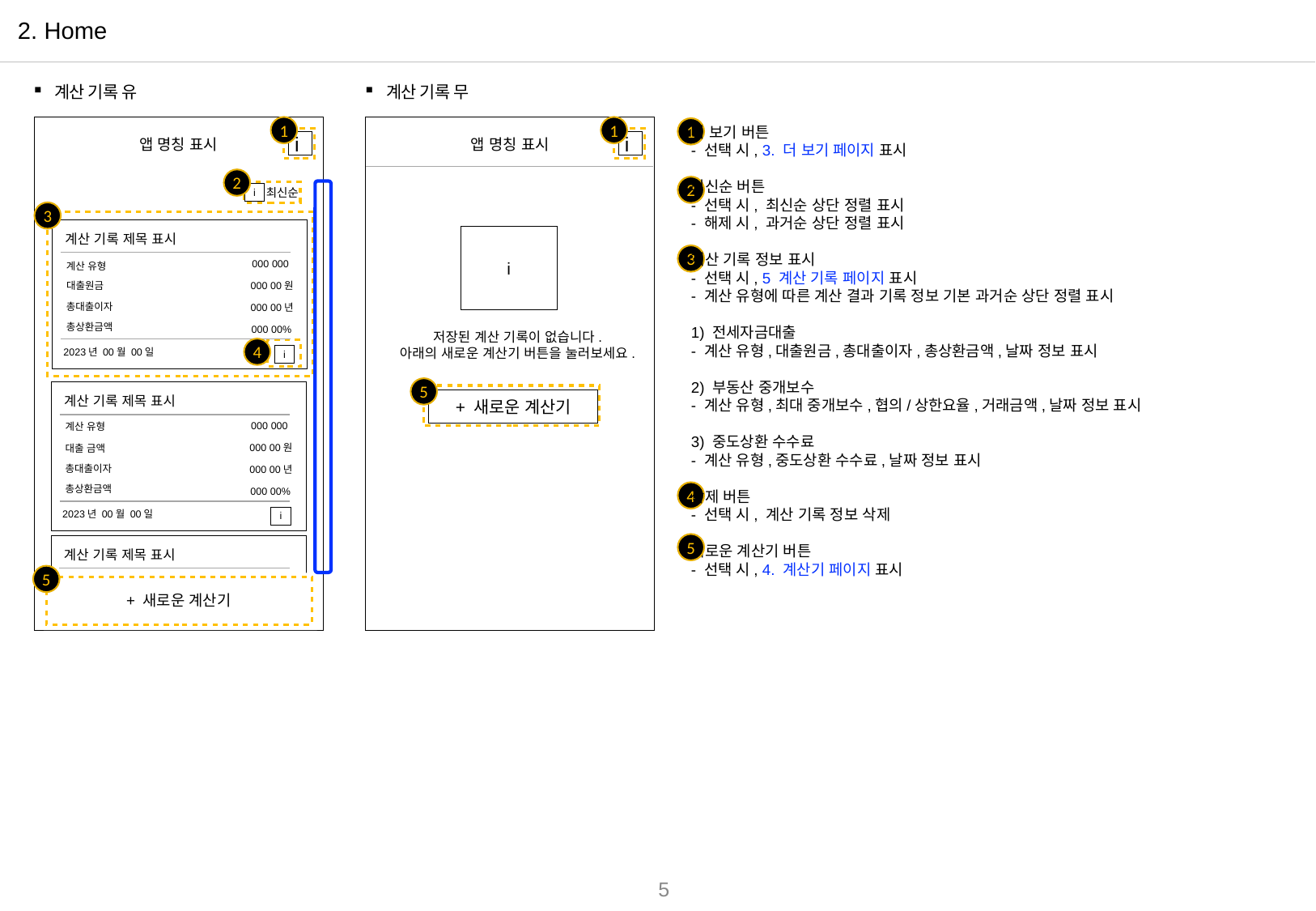

# 2. Home
계산 기록 유
계산 기록 무
1

1

1

더 보기 버튼
- 선택 시, 3. 더 보기 페이지 표시

최신순 버튼
- 선택 시, 최신순 상단 정렬 표시
- 해제 시, 과거순 상단 정렬 표시

계산 기록 정보 표시
- 선택 시, 5 계산 기록 페이지 표시
- 계산 유형에 따른 계산 결과 기록 정보 기본 과거순 상단 정렬 표시

1) 전세자금대출
- 계산 유형,대출원금,총대출이자,총상환금액,날짜 정보 표시

2) 부동산 중개보수
- 계산 유형,최대 중개보수,협의/상한요율,거래금액,날짜 정보 표시

3) 중도상환 수수료
- 계산 유형,중도상환 수수료,날짜 정보 표시

삭제 버튼
- 선택 시, 계산 기록 정보 삭제

새로운 계산기 버튼
- 선택 시, 4. 계산기 페이지 표시

앱 명칭 표시
앱 명칭 표시

i
i
2

2

최신순

i
3

계산 기록 제목 표시
i
3

000 000
계산 유형
000 00원
대출원금
총대출이자
000 00년
총상환금액
000 00%
저장된 계산 기록이 없습니다.
아래의 새로운 계산기 버튼을 눌러보세요.
4

2023년 00월 00일

i
5

계산 종류

계산 기록 제목 표시
+ 새로운 계산기
대출 원금
000 000
계산 유형
000 00원
대출 금액
총대출이자
000 00년
총상환금액
4

000 00%
2023년 00월 00일
i
5

계산 기록 제목 표시
5

000 000
계산 종류

+ 새로운 계산기
000 000
대출 원금
총대출이자
000 000
5